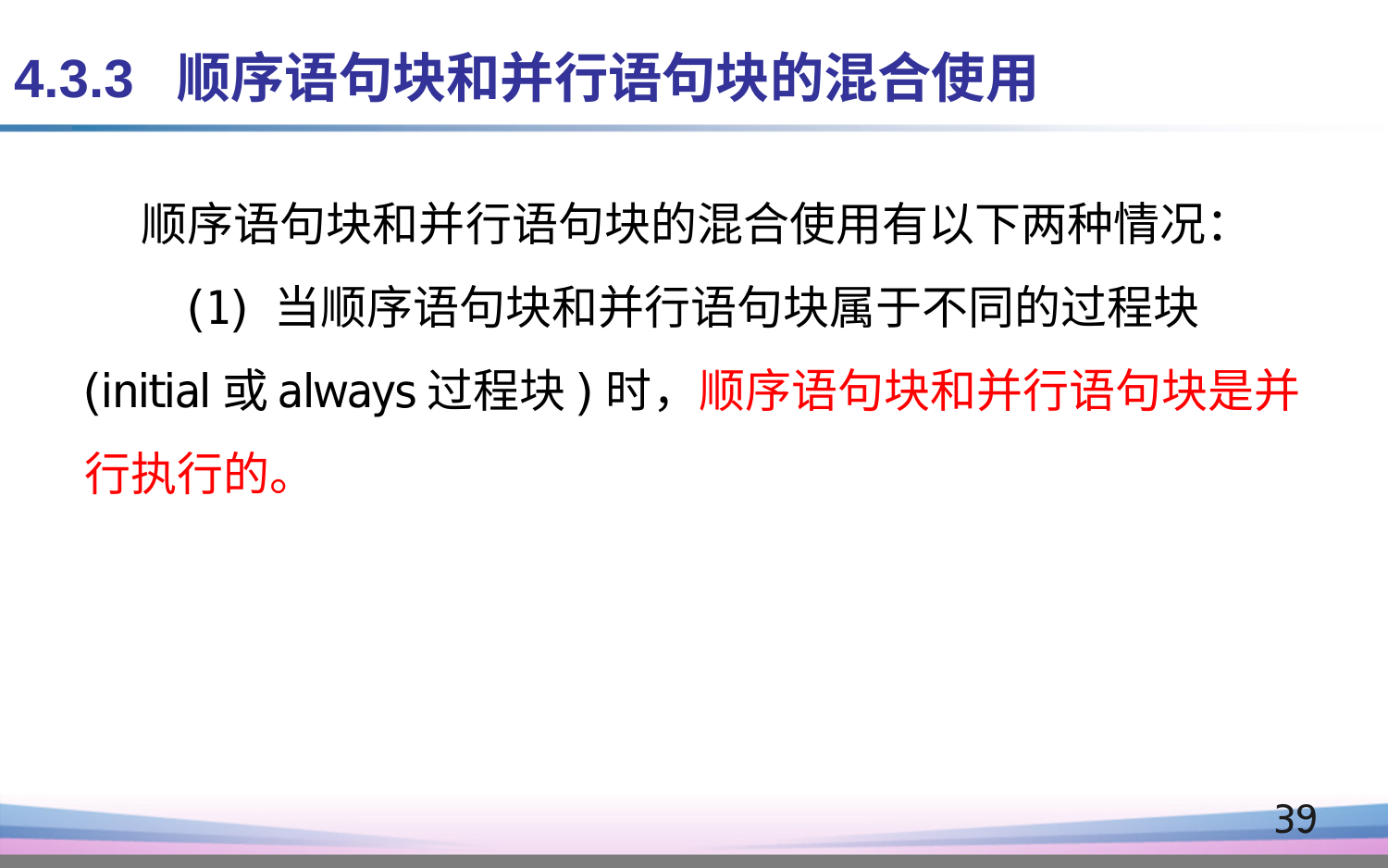

# 4.3.3  顺序语句块和并行语句块的混合使用
　 顺序语句块和并行语句块的混合使用有以下两种情况：
　　(1) 当顺序语句块和并行语句块属于不同的过程块(initial或always过程块)时，顺序语句块和并行语句块是并行执行的。
39